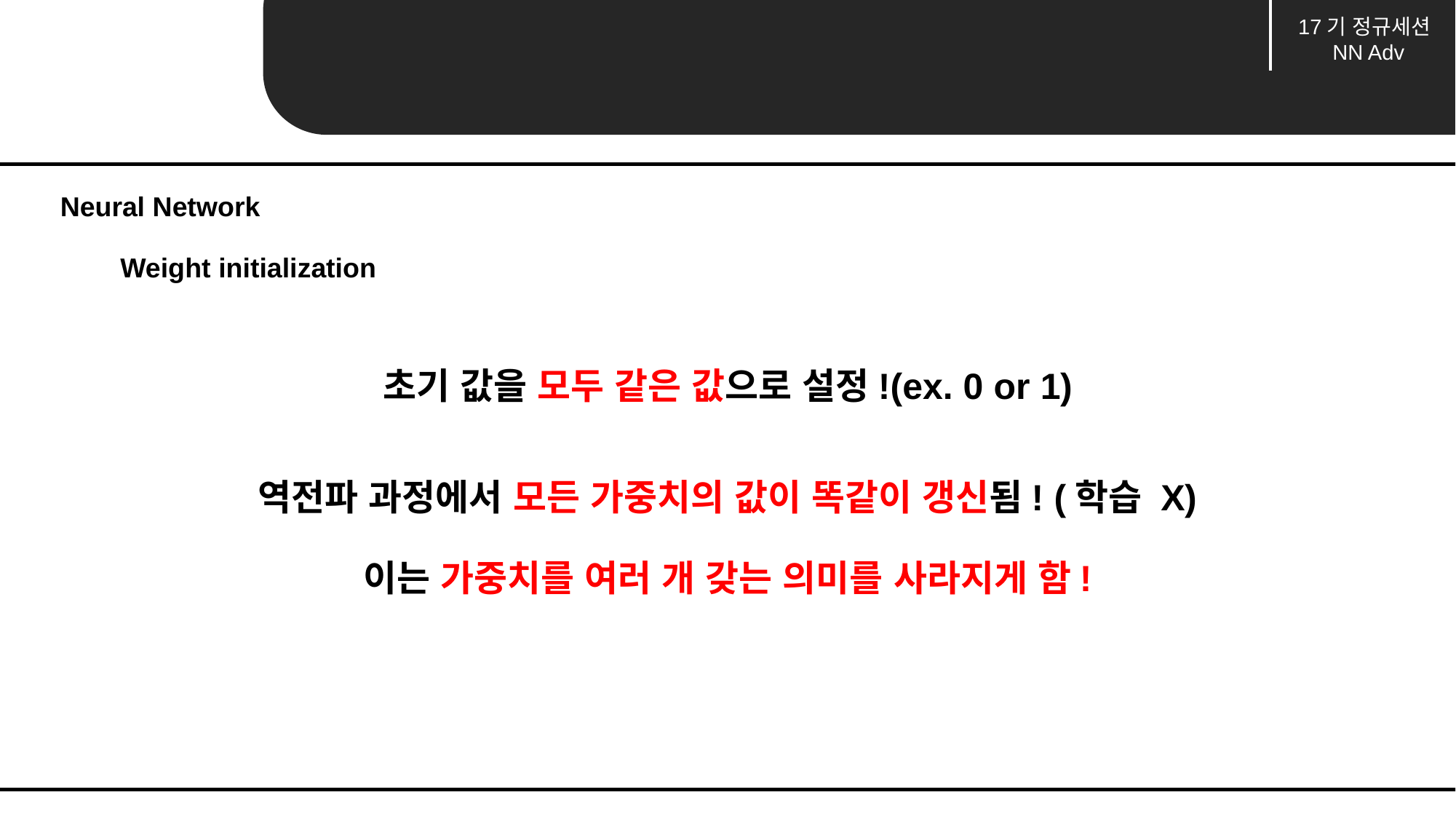

17기 정규세션
SVM
17기 정규세션
NN Adv
Unit  03 ㅣWeight initialization
Neural Network
Weight initialization
초기 값을 모두 같은 값으로 설정!(ex. 0 or 1)

역전파 과정에서 모든 가중치의 값이 똑같이 갱신됨! (학습 X)
이는 가중치를 여러 개 갖는 의미를 사라지게 함!